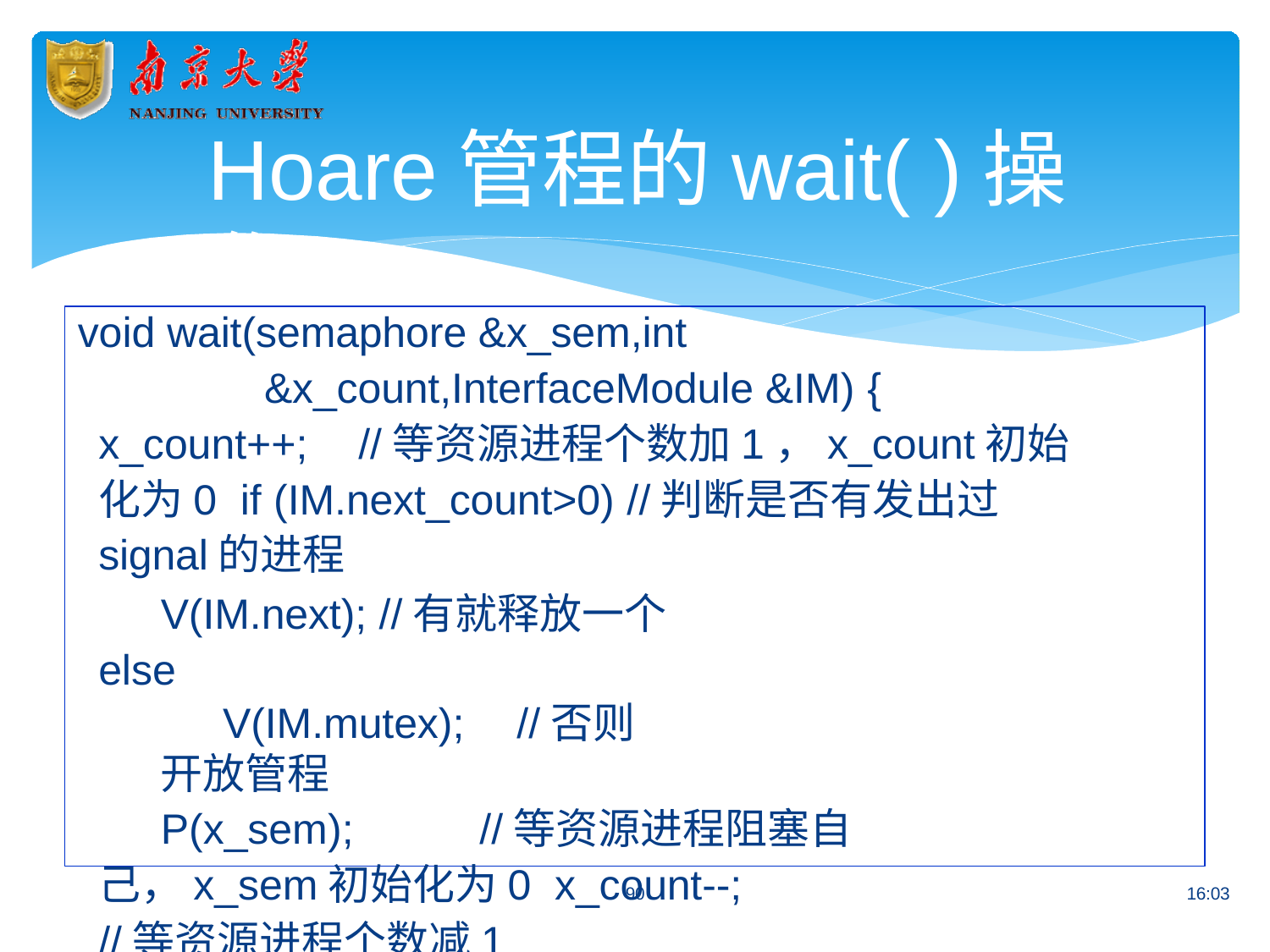

# Hoare管程的wait( )操作

void wait(semaphore &x_sem,int
&x_count,InterfaceModule &IM) {
x_count++;	//等资源进程个数加1，x_count初始化为0  if (IM.next_count>0) //判断是否有发出过signal的进程
V(IM.next); //有就释放一个 else
V(IM.mutex);	//否则开放管程
P(x_sem);	//等资源进程阻塞自己，x_sem初始化为0  x_count--;		//等资源进程个数减1
}

90
16:03